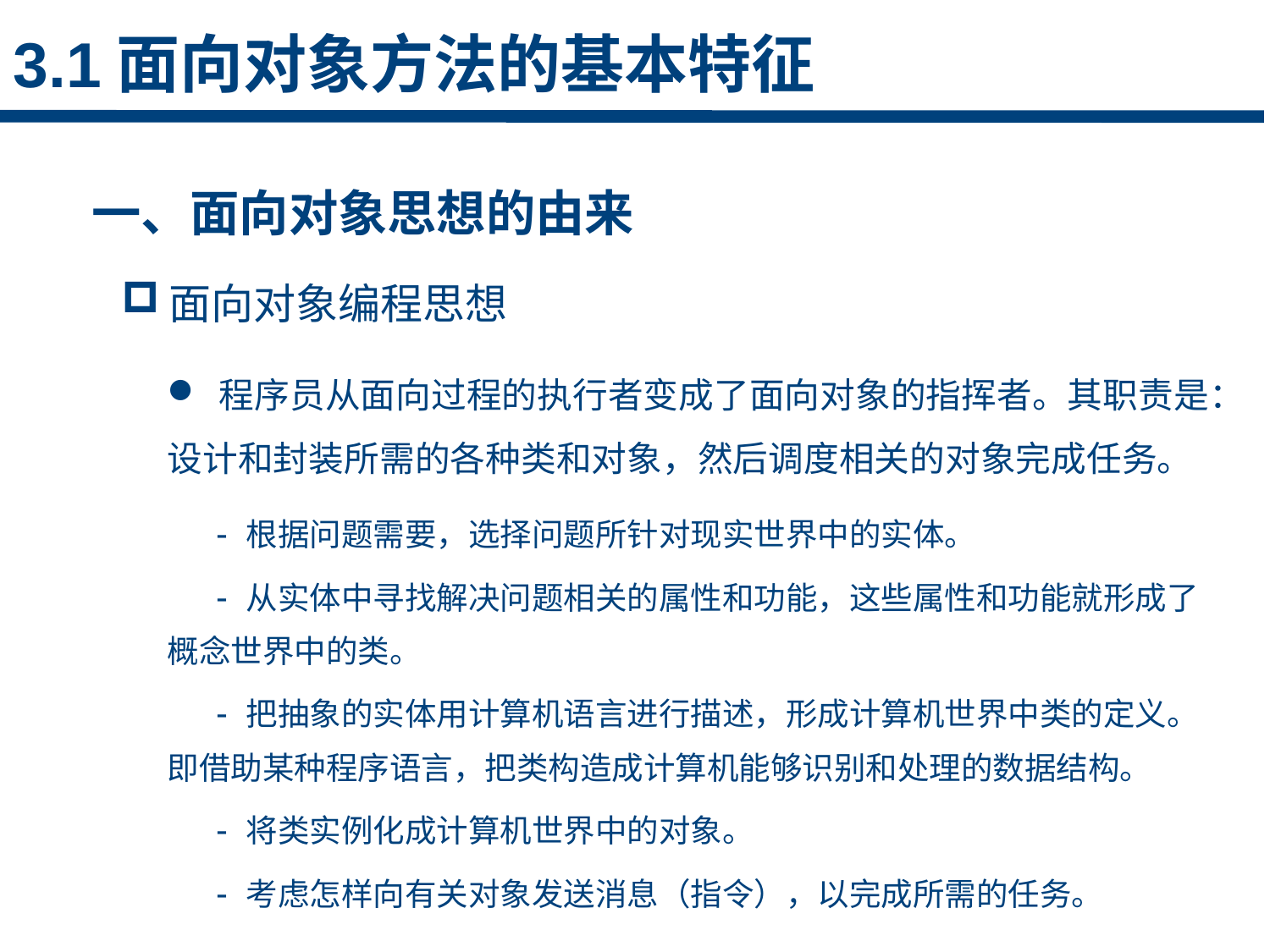

3.1面向对象方法的基本特征
一、面向对象思想的由来
面向对象编程思想
点击添加文本
 程序员从面向过程的执行者变成了面向对象的指挥者。其职责是：设计和封装所需的各种类和对象，然后调度相关的对象完成任务。
     - 根据问题需要，选择问题所针对现实世界中的实体。
     - 从实体中寻找解决问题相关的属性和功能，这些属性和功能就形成了概念世界中的类。
     - 把抽象的实体用计算机语言进行描述，形成计算机世界中类的定义。即借助某种程序语言，把类构造成计算机能够识别和处理的数据结构。
     - 将类实例化成计算机世界中的对象。
     - 考虑怎样向有关对象发送消息（指令），以完成所需的任务。
点击添加文本
点击添加文本
点击添加文本